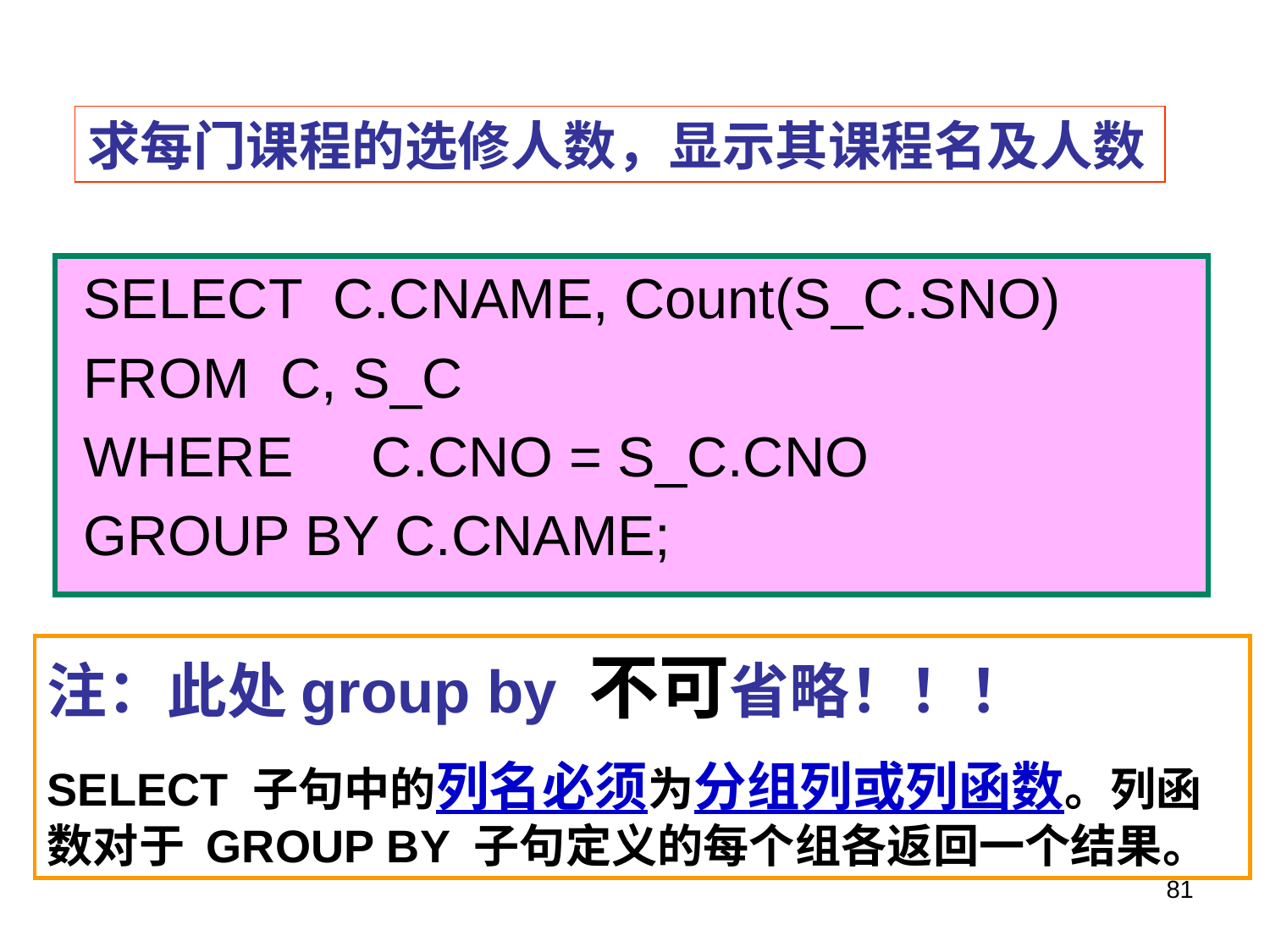

求每门课程的选修人数，显示其课程名及人数
 SELECT  C.CNAME, Count(S_C.SNO)
 FROM  C, S_C
 WHERE     C.CNO = S_C.CNO
 GROUP BY C.CNAME;
注：此处group by 不可省略！！！
SELECT 子句中的列名必须为分组列或列函数。列函数对于 GROUP BY 子句定义的每个组各返回一个结果。
81